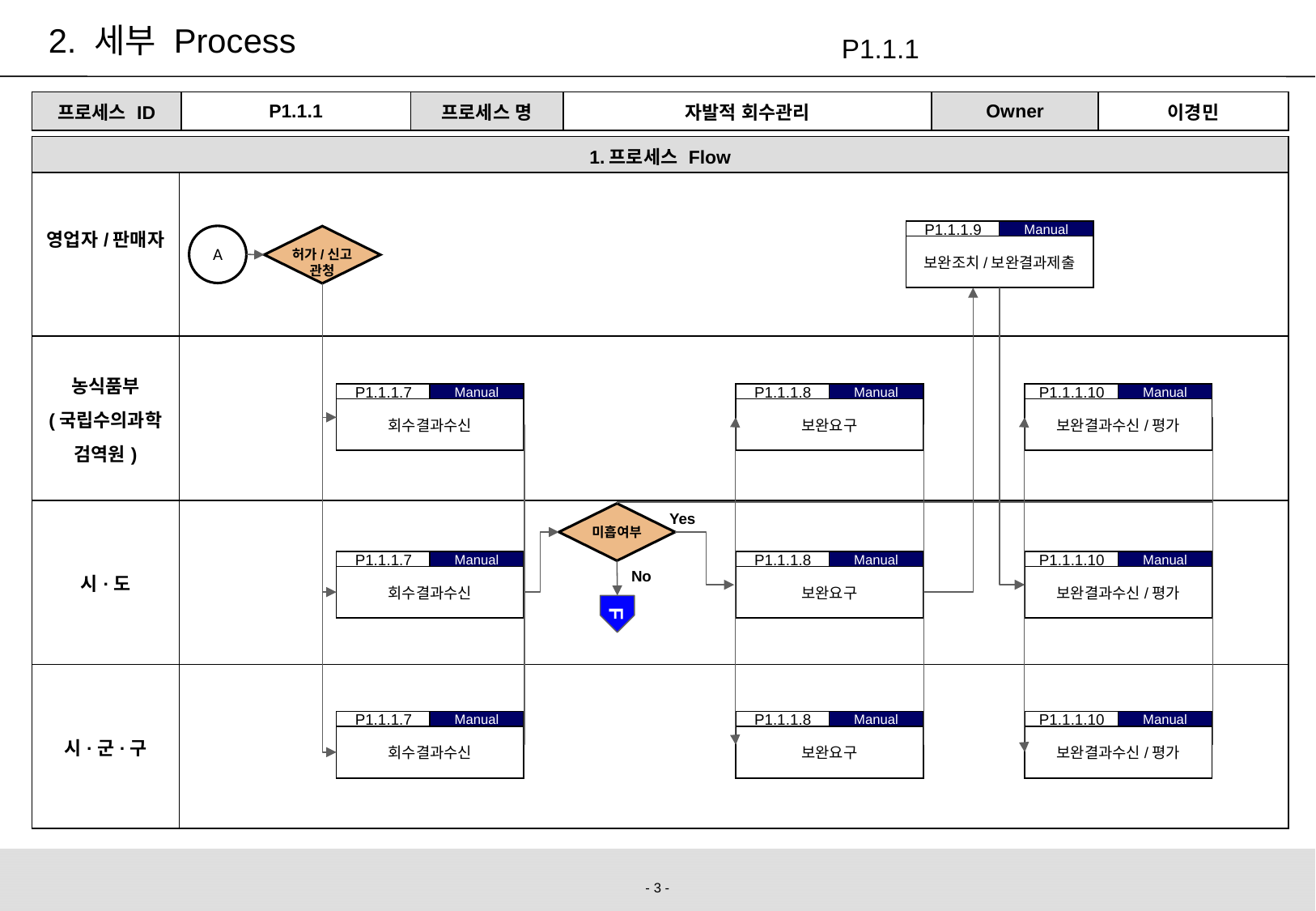

# 2. 세부 Process
P1.1.1
| 프로세스 ID | P1.1.1 | 프로세스 명 | 자발적 회수관리 | Owner | 이경민 |
| --- | --- | --- | --- | --- | --- |
| 1.프로세스 Flow |  |
| --- | --- |
| 영업자/판매자 |  |
| 농식품부 (국립수의과학 검역원) |  |
| 시·도 |  |
| 시·군·구 |  |
P1.1.1.9
Manual
보완조치/보완결과제출

 A
허가/신고
관청

P1.1.1.7
Manual
회수결과수신

P1.1.1.8
Manual
보완요구

P1.1.1.10
Manual
보완결과수신/평가

미흡여부
Yes
P1.1.1.7
Manual
회수결과수신

P1.1.1.8
Manual
보완요구

P1.1.1.10
Manual
보완결과수신/평가

No
F
P1.1.1.7
Manual
회수결과수신

P1.1.1.8
Manual
보완요구

P1.1.1.10
Manual
보완결과수신/평가